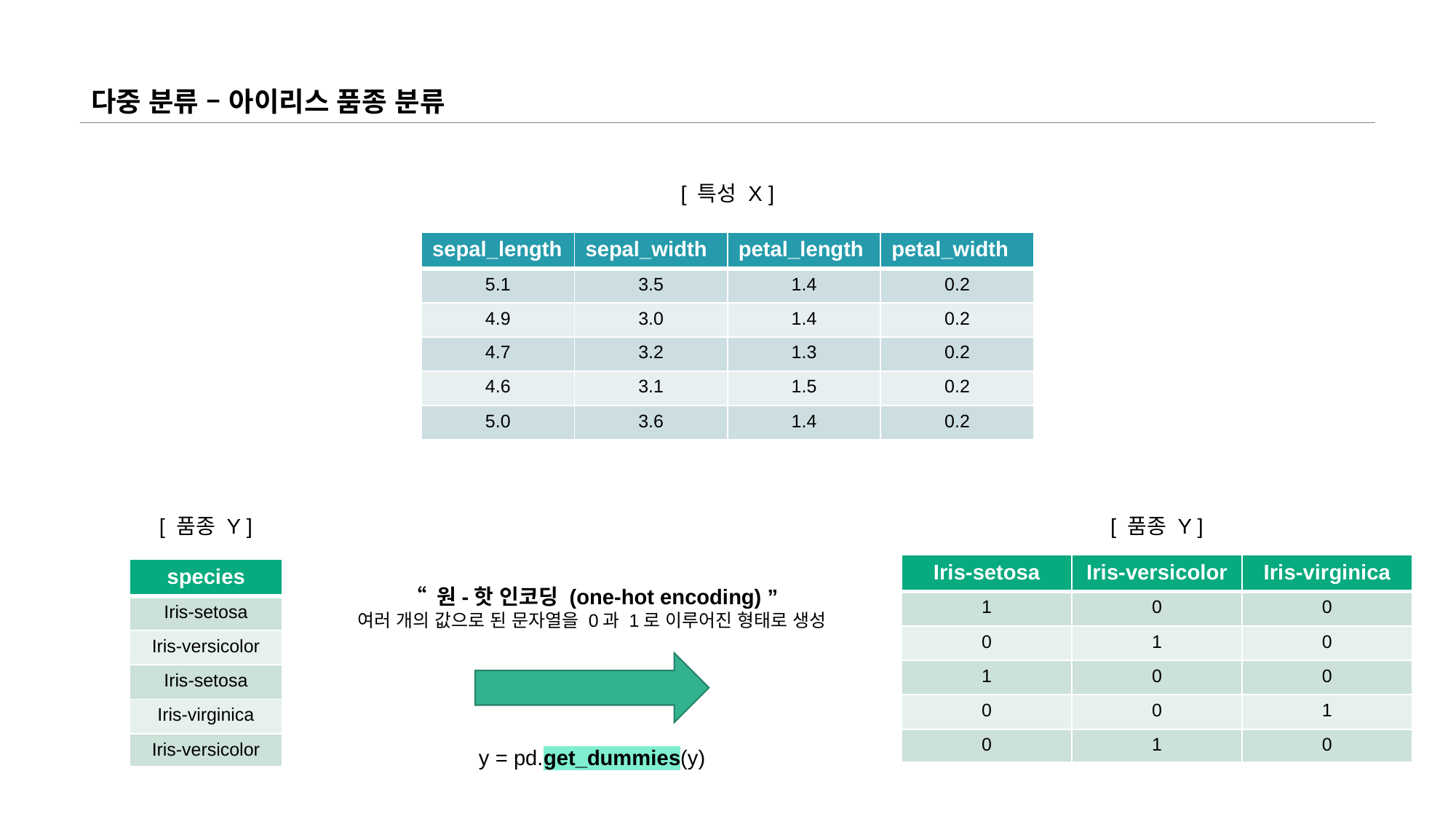

# 다중 분류 – 아이리스 품종 분류
[ 특성 X ]
| sepal\_length | sepal\_width | petal\_length | petal\_width |
| --- | --- | --- | --- |
| 5.1 | 3.5 | 1.4 | 0.2 |
| 4.9 | 3.0 | 1.4 | 0.2 |
| 4.7 | 3.2 | 1.3 | 0.2 |
| 4.6 | 3.1 | 1.5 | 0.2 |
| 5.0 | 3.6 | 1.4 | 0.2 |
[ 품종 Y ]
[ 품종 Y ]
| Iris-setosa | Iris-versicolor | Iris-virginica |
| --- | --- | --- |
| 1 | 0 | 0 |
| 0 | 1 | 0 |
| 1 | 0 | 0 |
| 0 | 0 | 1 |
| 0 | 1 | 0 |
| species |
| --- |
| Iris-setosa |
| Iris-versicolor |
| Iris-setosa |
| Iris-virginica |
| Iris-versicolor |
“ 원-핫 인코딩 (one-hot encoding) ”
여러 개의 값으로 된 문자열을 0과 1로 이루어진 형태로 생성

y = pd.get_dummies(y)